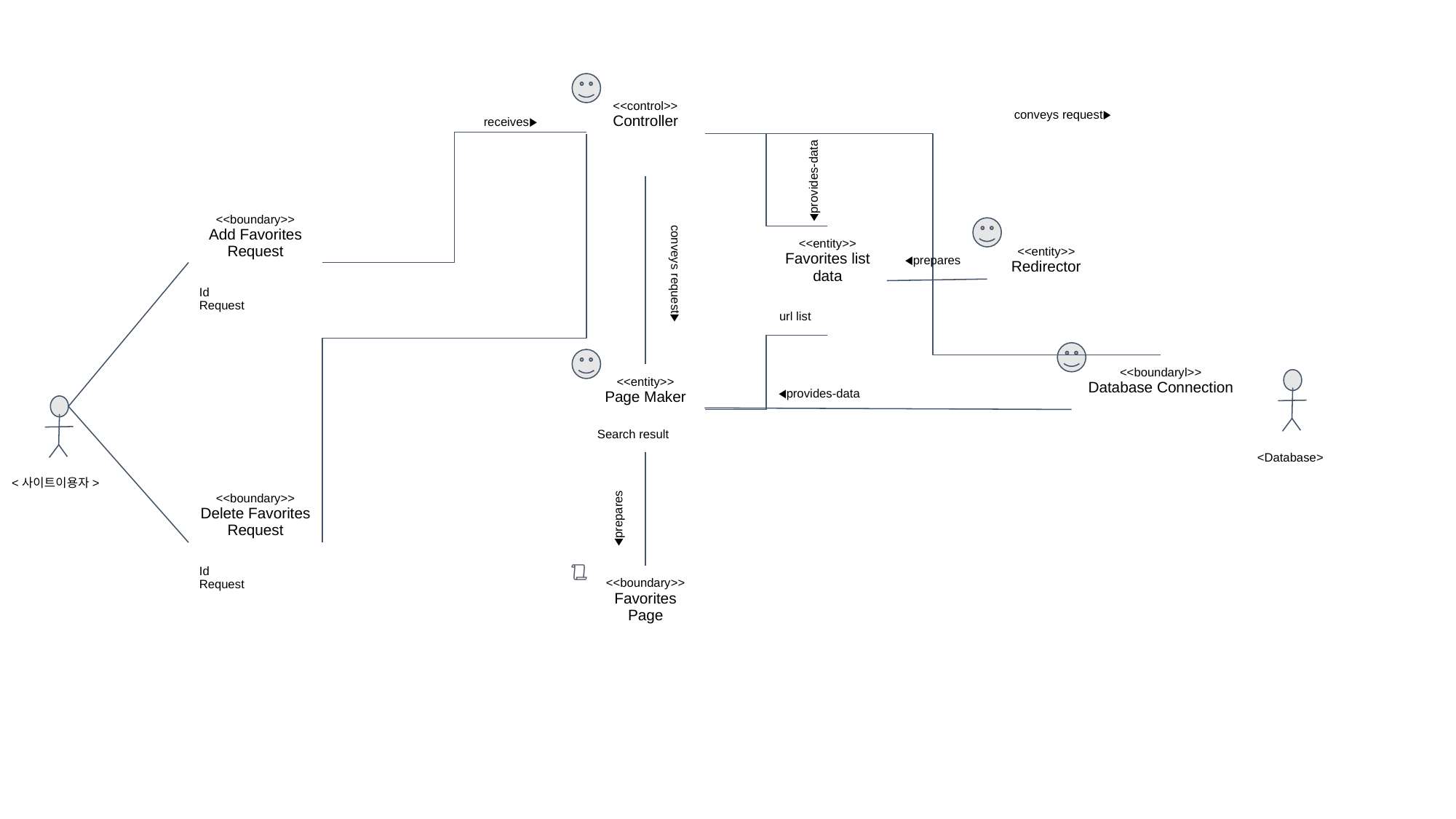

| <<control>> Controller |
| --- |
|  |
conveys request▶
receives▶
◀provides-data
| <<boundary>> Add Favorites Request |
| --- |
| Id Request |

| <<entity>> Favorites list data |
| --- |
| url list |
| <<entity>> Redirector |
| --- |
|  |
◀prepares
conveys request▶

| <<boundaryl>> Database Connection |
| --- |
|  |
| <<entity>> Page Maker |
| --- |
| Search result |

◀provides-data

<Database>
<사이트이용자>
| <<boundary>> Delete Favorites Request |
| --- |
| Id Request |
◀prepares
📜
| <<boundary>> Favorites Page |
| --- |
|  |